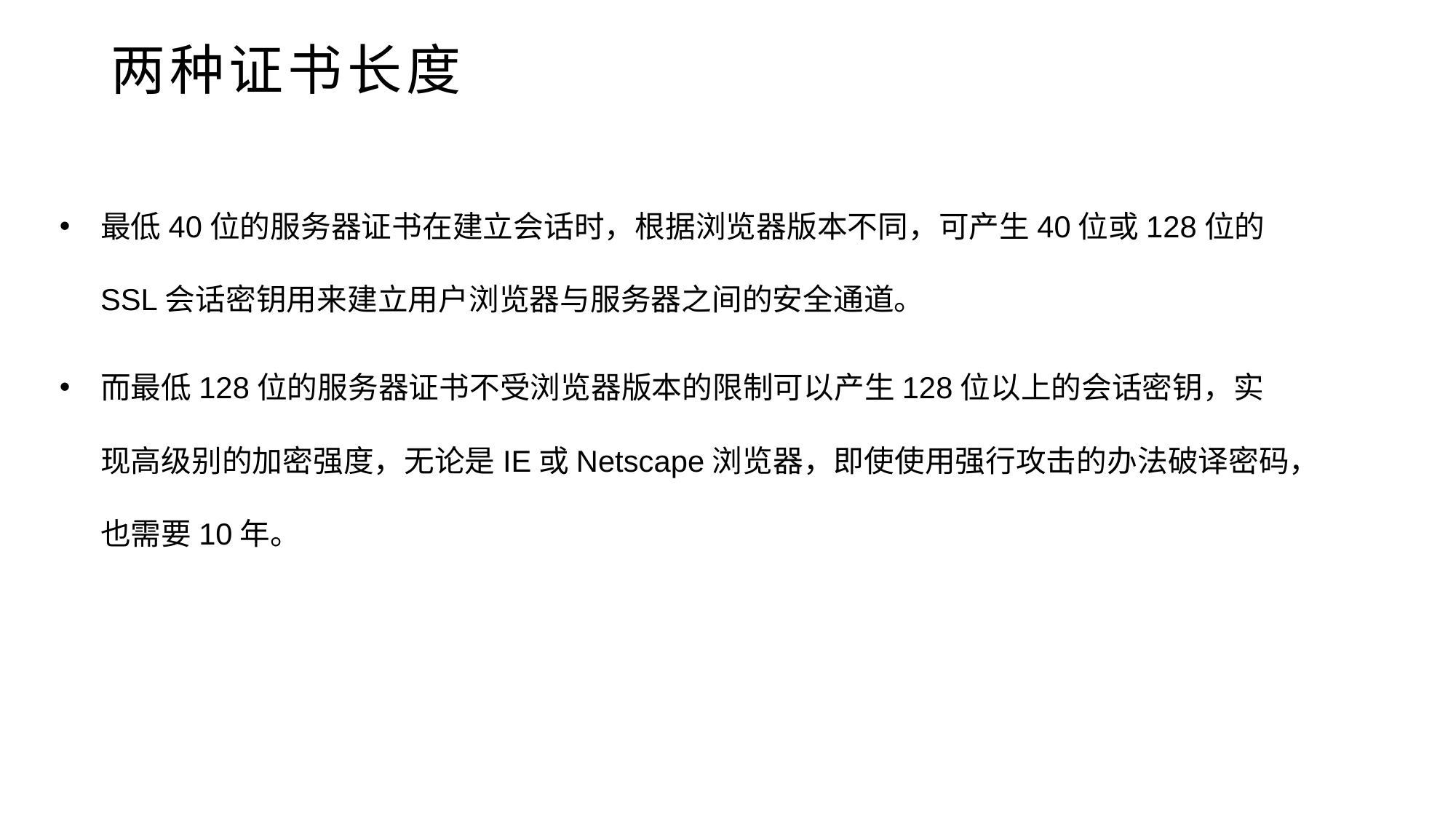

两种证书长度
最低40位的服务器证书在建立会话时，根据浏览器版本不同，可产生40位或128位的SSL会话密钥用来建立用户浏览器与服务器之间的安全通道。
而最低128位的服务器证书不受浏览器版本的限制可以产生128位以上的会话密钥，实现高级别的加密强度，无论是IE或Netscape浏览器，即使使用强行攻击的办法破译密码，也需要10年。